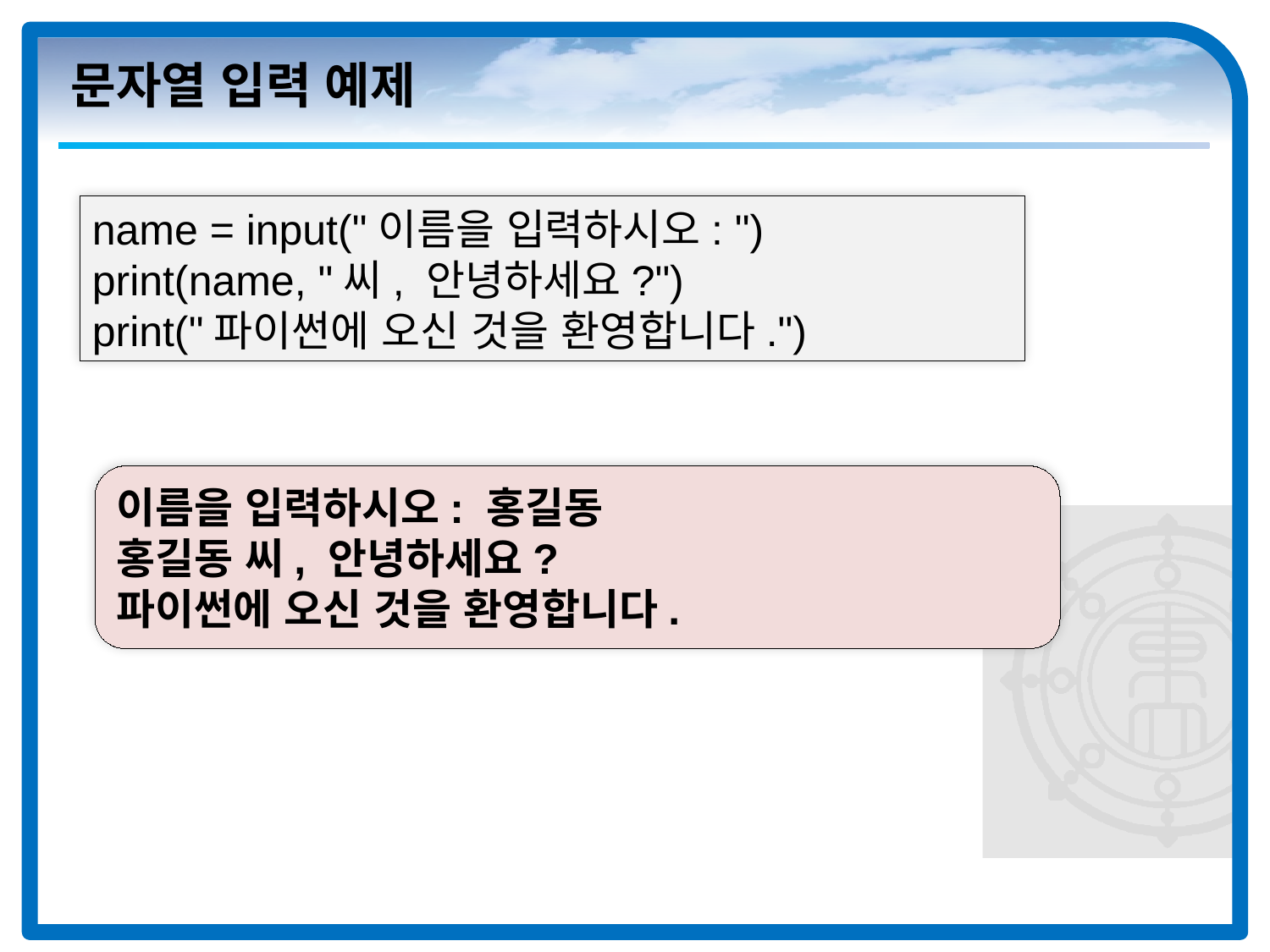

# 문자열 입력 예제
name = input("이름을 입력하시오: ")
print(name, "씨, 안녕하세요?")
print("파이썬에 오신 것을 환영합니다.")
이름을 입력하시오: 홍길동
홍길동 씨, 안녕하세요?
파이썬에 오신 것을 환영합니다.